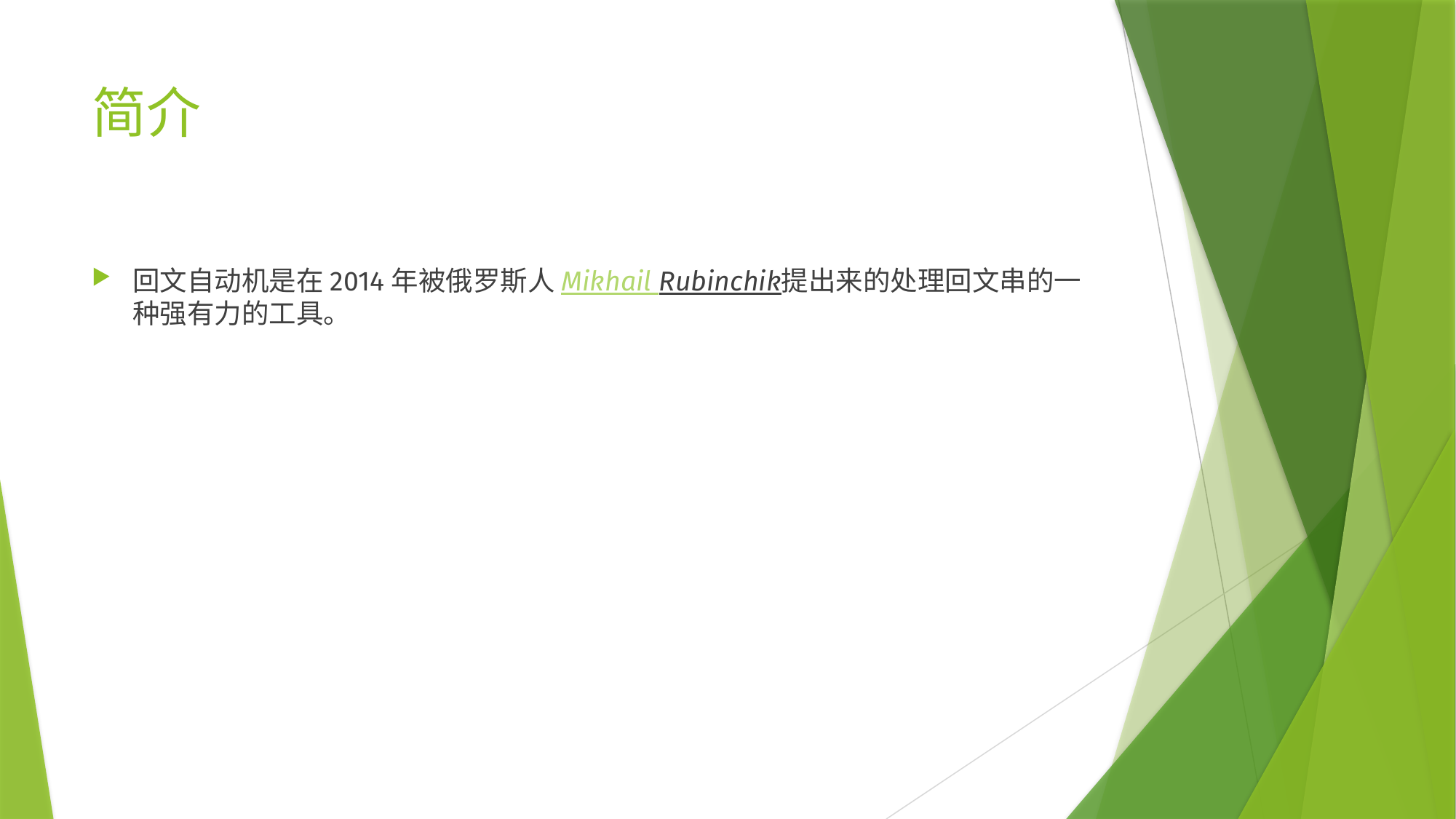

# 简介
回文自动机是在2014年被俄罗斯人Mikhail Rubinchik提出来的处理回文串的一种强有力的工具。